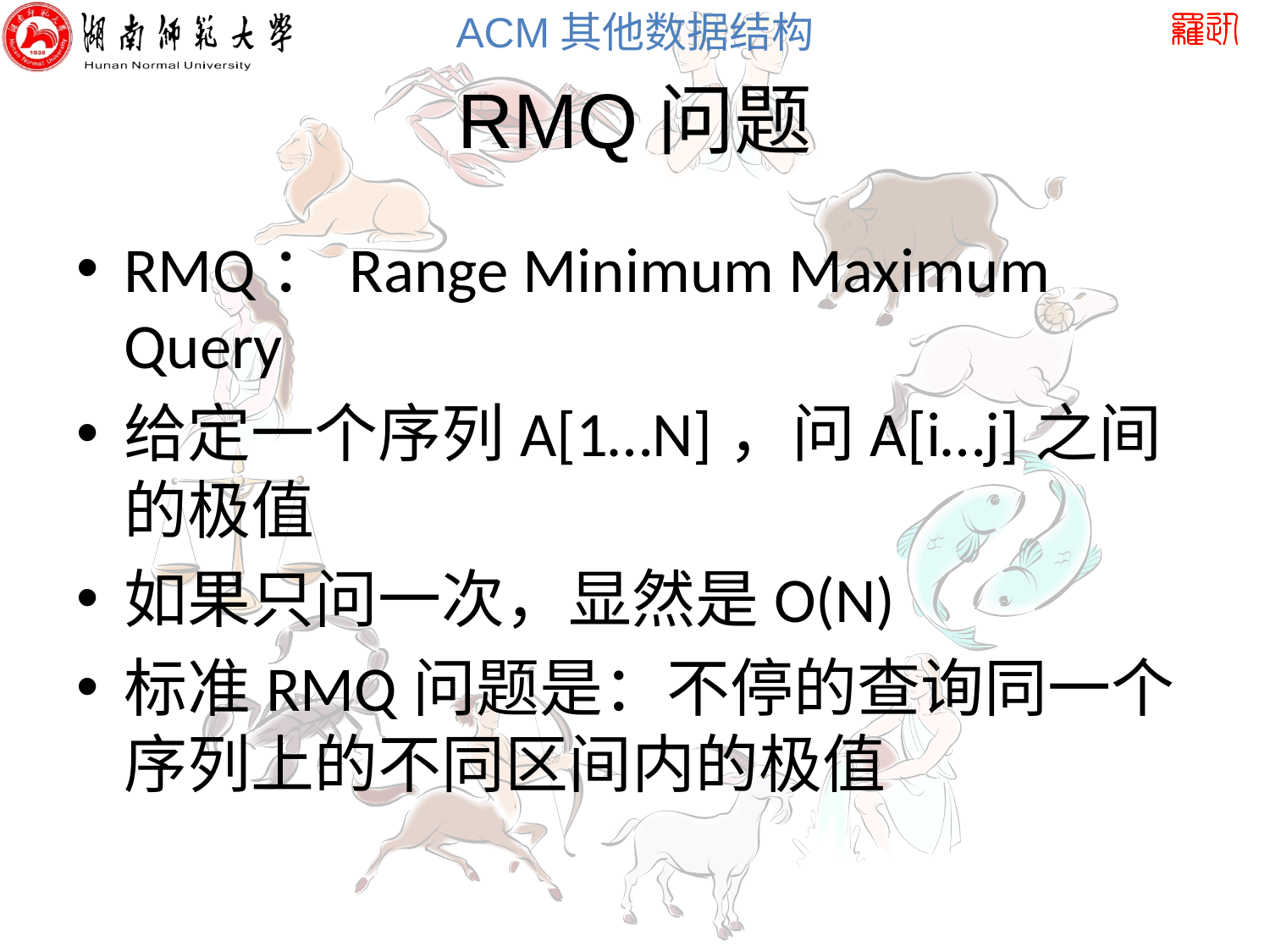

# RMQ问题
RMQ：Range Minimum Maximum Query
给定一个序列A[1…N]，问A[i…j]之间的极值
如果只问一次，显然是O(N)
标准RMQ问题是：不停的查询同一个序列上的不同区间内的极值